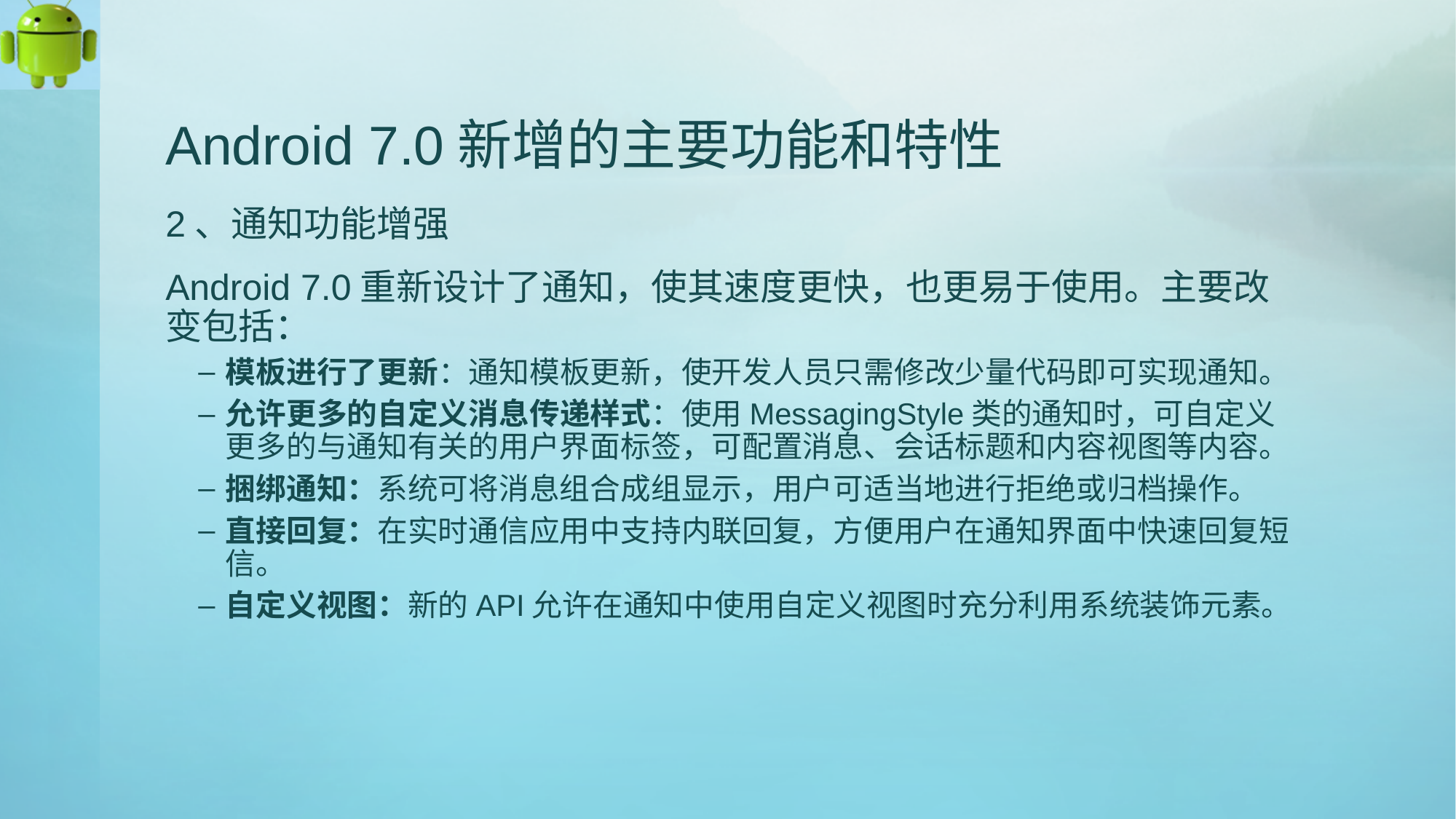

# Android 7.0新增的主要功能和特性
2、通知功能增强
Android 7.0重新设计了通知，使其速度更快，也更易于使用。主要改变包括：
模板进行了更新：通知模板更新，使开发人员只需修改少量代码即可实现通知。
允许更多的自定义消息传递样式：使用MessagingStyle类的通知时，可自定义更多的与通知有关的用户界面标签，可配置消息、会话标题和内容视图等内容。
捆绑通知：系统可将消息组合成组显示，用户可适当地进行拒绝或归档操作。
直接回复：在实时通信应用中支持内联回复，方便用户在通知界面中快速回复短信。
自定义视图：新的API允许在通知中使用自定义视图时充分利用系统装饰元素。